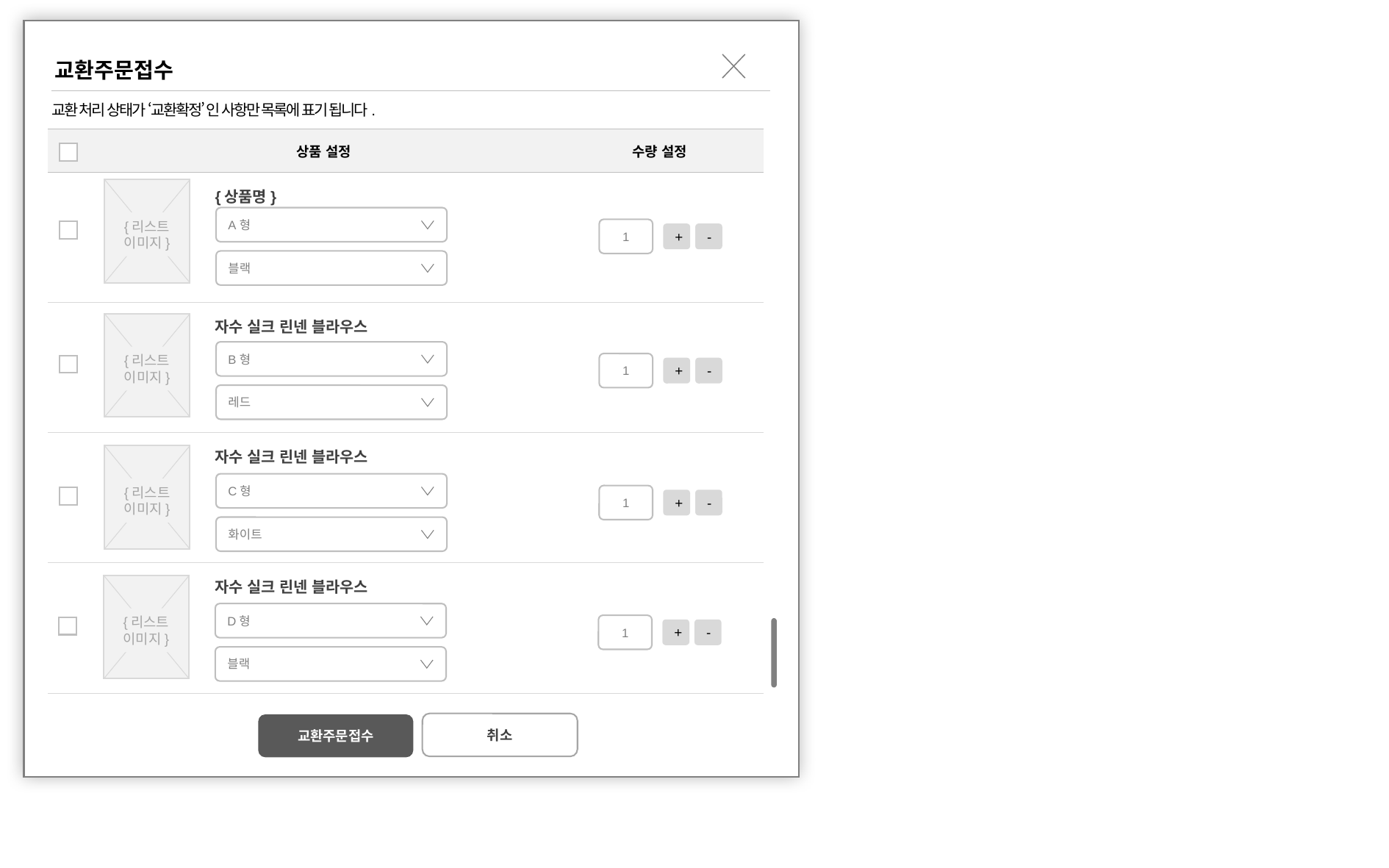

교환주문접수

교환 처리 상태가 ‘교환확정’ 인 사항만 목록에 표기 됩니다.
|  | 상품 설정 |  | 수량 설정 |
| --- | --- | --- | --- |
|  |  | {상품명} |  |
|  |  | 자수 실크 린넨 블라우스 |  |
|  |  | 자수 실크 린넨 블라우스 |  |
|  |  | 자수 실크 린넨 블라우스 |  |

{리스트
이미지}
A형
1

+
-
블랙

{리스트
이미지}
B형
1

+
-
레드

{리스트
이미지}
C형
1

+
-
화이트

{리스트
이미지}
D형
1

+
-
블랙

취소
교환주문접수